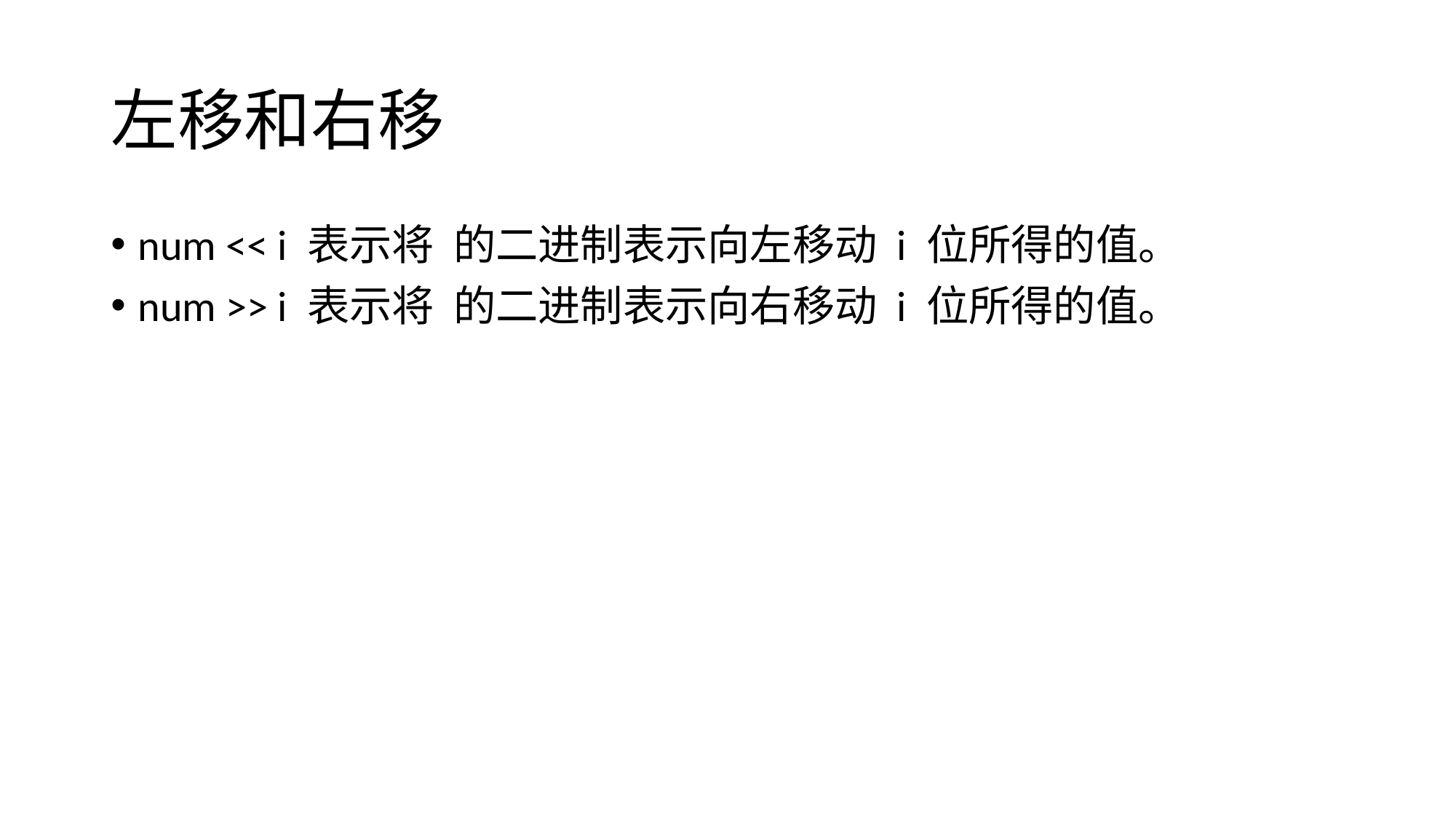

# 左移和右移
num << i 表示将  的二进制表示向左移动 i 位所得的值。
num >> i 表示将  的二进制表示向右移动 i 位所得的值。